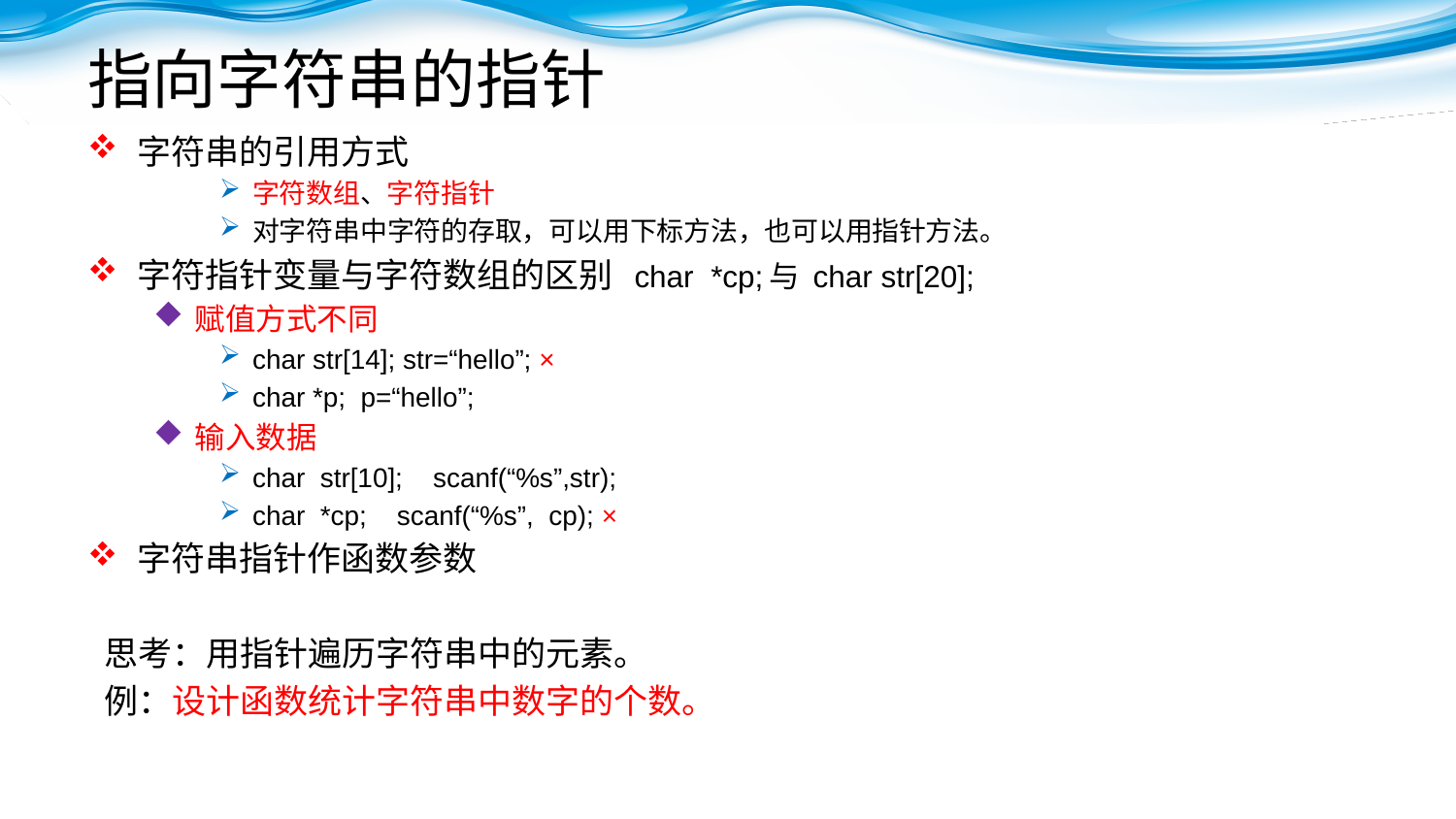

# 指向字符串的指针
字符串的引用方式
字符数组、字符指针
对字符串中字符的存取，可以用下标方法，也可以用指针方法。
字符指针变量与字符数组的区别  char  *cp;与 char str[20];
赋值方式不同
char str[14]; str=“hello”; ×
char *p;  p=“hello”;
输入数据
char  str[10];    scanf(“%s”,str);
char  *cp;    scanf(“%s”,  cp); ×
字符串指针作函数参数

思考：用指针遍历字符串中的元素。
例：设计函数统计字符串中数字的个数。